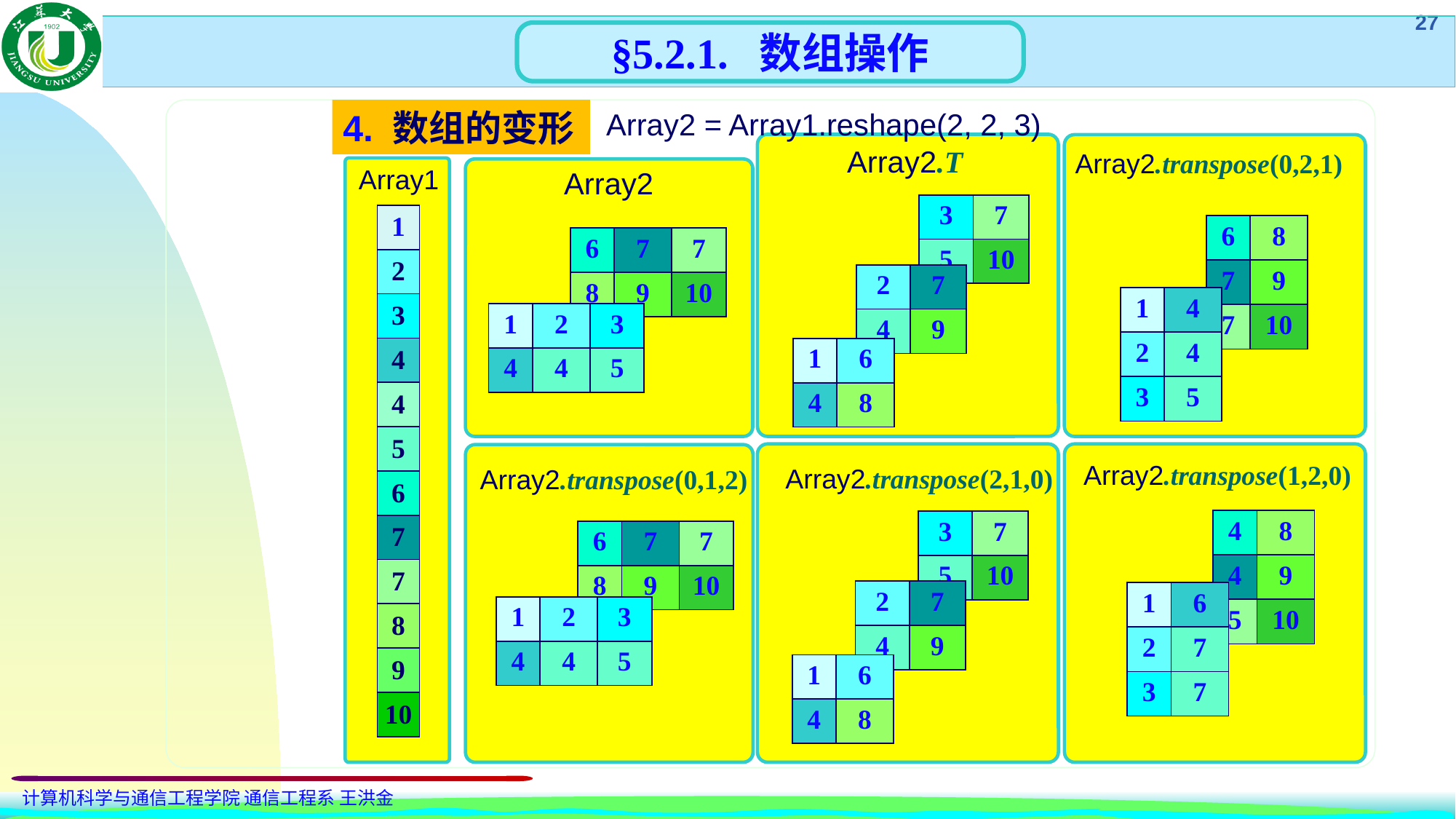

§5.2.1.  数组操作
Array2 = Array1.reshape(2, 2, 3)
4. 数组的变形

Array2.T
Array2.transpose(0,2,1)

Array1
Array2
| 3 | 7 |
| --- | --- |
| 5 | 10 |
| 1 |
| --- |
| 2 |
| 3 |
| 4 |
| 4 |
| 5 |
| 6 |
| 7 |
| 7 |
| 8 |
| 9 |
| 10 |
| 6 | 8 |
| --- | --- |
| 7 | 9 |
| 7 | 10 |
| 6 | 7 | 7 |
| --- | --- | --- |
| 8 | 9 | 10 |
| 2 | 7 |
| --- | --- |
| 4 | 9 |
| 1 | 4 |
| --- | --- |
| 2 | 4 |
| 3 | 5 |
| 1 | 2 | 3 |
| --- | --- | --- |
| 4 | 4 | 5 |
| 1 | 6 |
| --- | --- |
| 4 | 8 |

Array2.transpose(1,2,0)
Array2.transpose(2,1,0)
Array2.transpose(0,1,2)
| 4 | 8 |
| --- | --- |
| 4 | 9 |
| 5 | 10 |
| 3 | 7 |
| --- | --- |
| 5 | 10 |
| 6 | 7 | 7 |
| --- | --- | --- |
| 8 | 9 | 10 |
| 2 | 7 |
| --- | --- |
| 4 | 9 |
| 1 | 6 |
| --- | --- |
| 2 | 7 |
| 3 | 7 |
| 1 | 2 | 3 |
| --- | --- | --- |
| 4 | 4 | 5 |
| 1 | 6 |
| --- | --- |
| 4 | 8 |